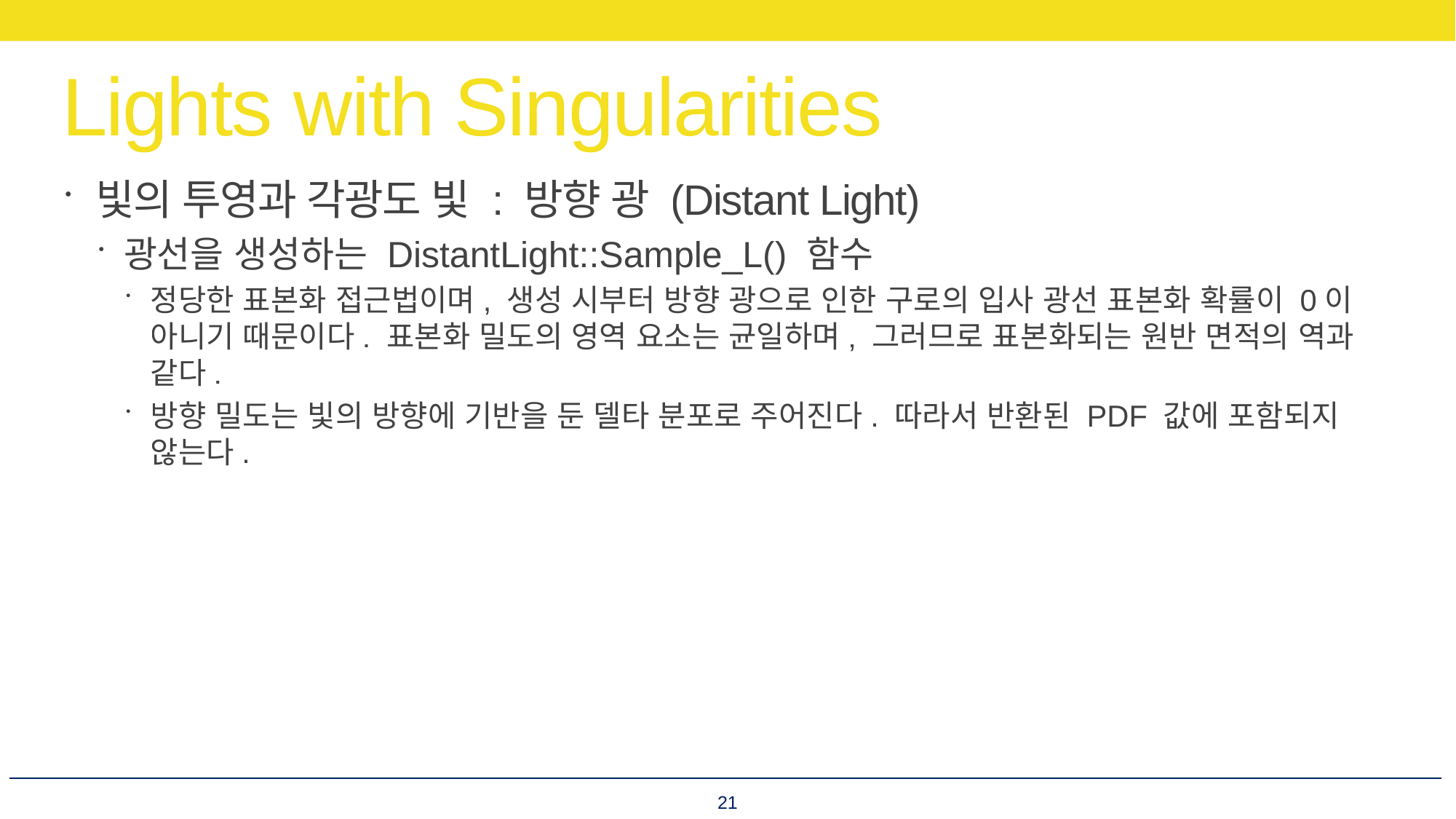

# Lights with Singularities
빛의 투영과 각광도 빛 : 방향 광 (Distant Light)
광선을 생성하는 DistantLight::Sample_L() 함수
정당한 표본화 접근법이며, 생성 시부터 방향 광으로 인한 구로의 입사 광선 표본화 확률이 0이
아니기 때문이다. 표본화 밀도의 영역 요소는 균일하며, 그러므로 표본화되는 원반 면적의 역과 같다.
방향 밀도는 빛의 방향에 기반을 둔 델타 분포로 주어진다. 따라서 반환된 PDF 값에 포함되지 않는다.
21